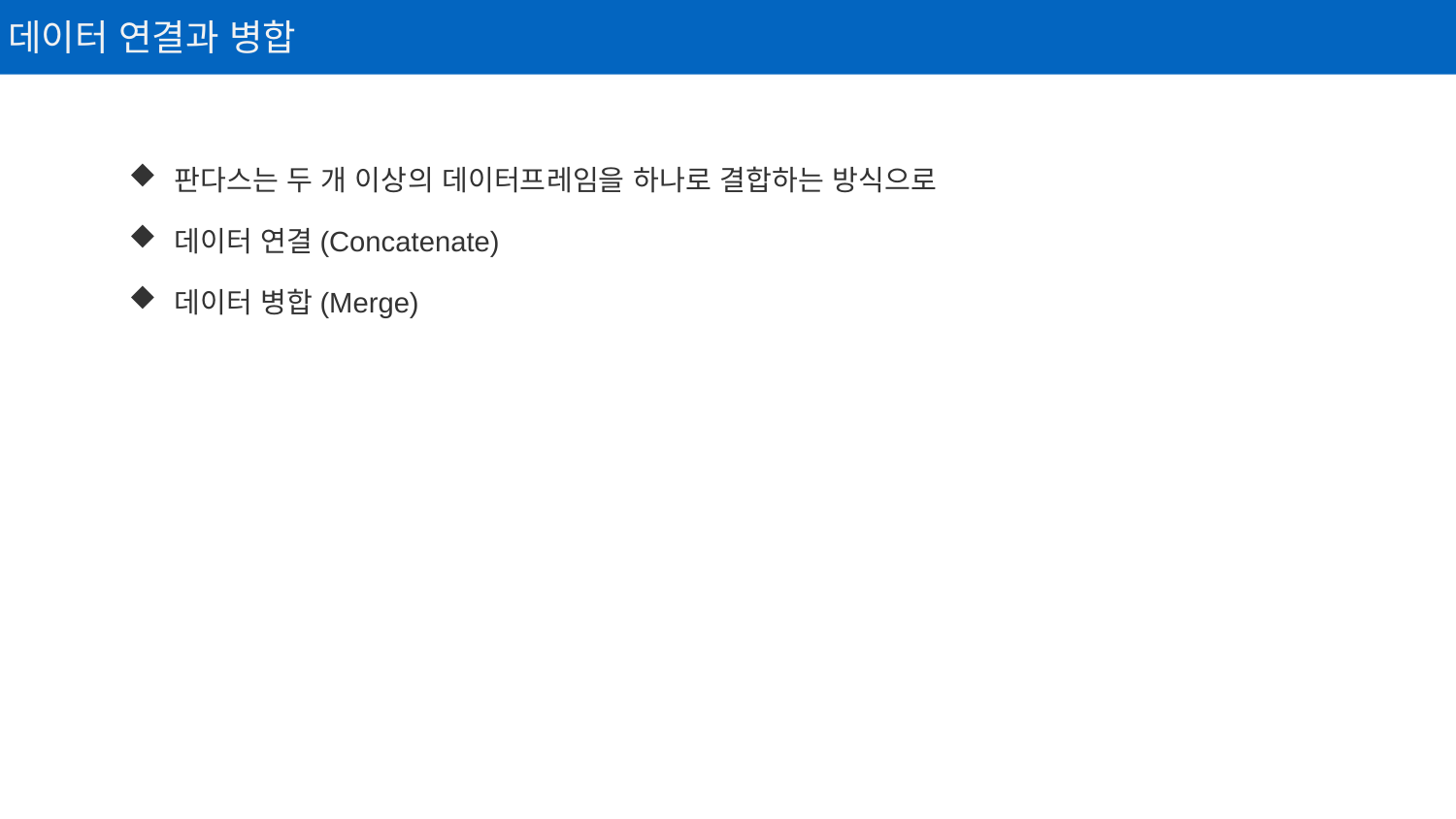

데이터 연결과 병합

판다스는 두 개 이상의 데이터프레임을 하나로 결합하는 방식으로
데이터 연결(Concatenate)
데이터 병합(Merge)